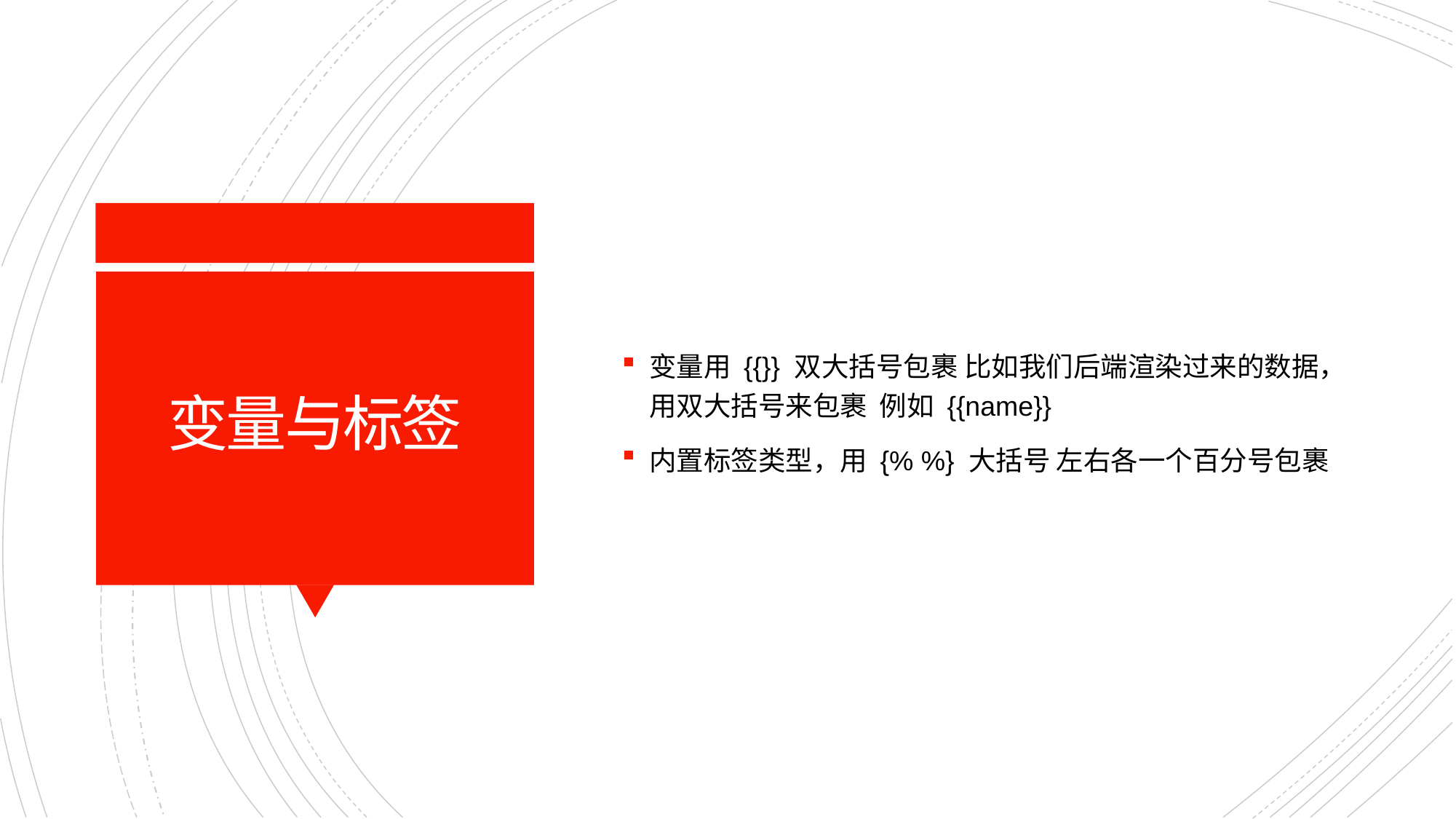

变量用 {{}} 双大括号包裹 比如我们后端渲染过来的数据，用双大括号来包裹  例如 {{name}}
内置标签类型，用 {% %} 大括号 左右各一个百分号包裹
# 变量与标签